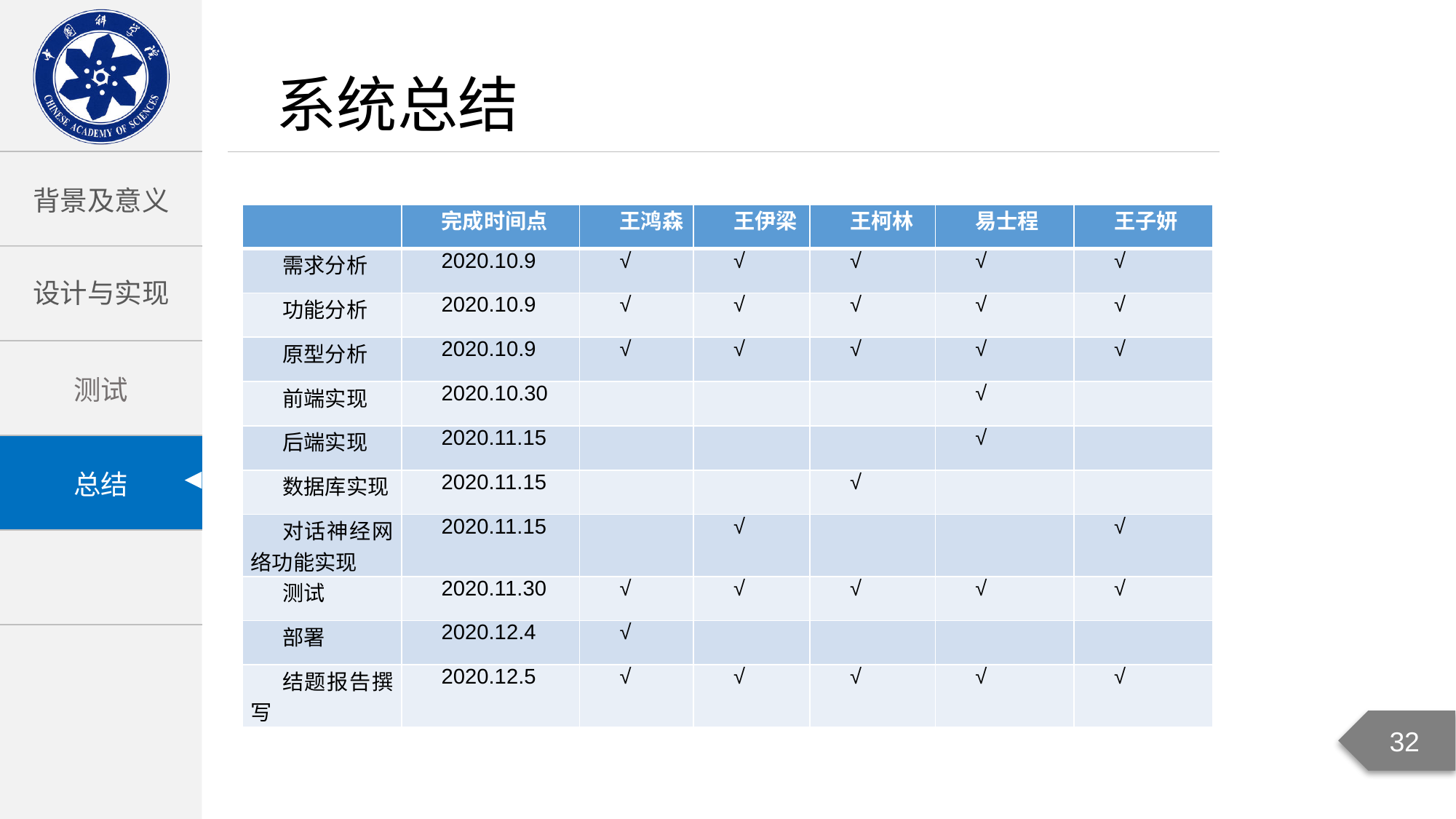

|  | 完成时间点 | 王鸿森 | 王伊梁 | 王柯林 | 易士程 | 王子妍 |
| --- | --- | --- | --- | --- | --- | --- |
| 需求分析 | 2020.10.9 | √ | √ | √ | √ | √ |
| 功能分析 | 2020.10.9 | √ | √ | √ | √ | √ |
| 原型分析 | 2020.10.9 | √ | √ | √ | √ | √ |
| 前端实现 | 2020.10.30 |  |  |  | √ |  |
| 后端实现 | 2020.11.15 |  |  |  | √ |  |
| 数据库实现 | 2020.11.15 |  |  | √ |  |  |
| 对话神经网络功能实现 | 2020.11.15 |  | √ |  |  | √ |
| 测试 | 2020.11.30 | √ | √ | √ | √ | √ |
| 部署 | 2020.12.4 | √ |  |  |  |  |
| 结题报告撰写 | 2020.12.5 | √ | √ | √ | √ | √ |